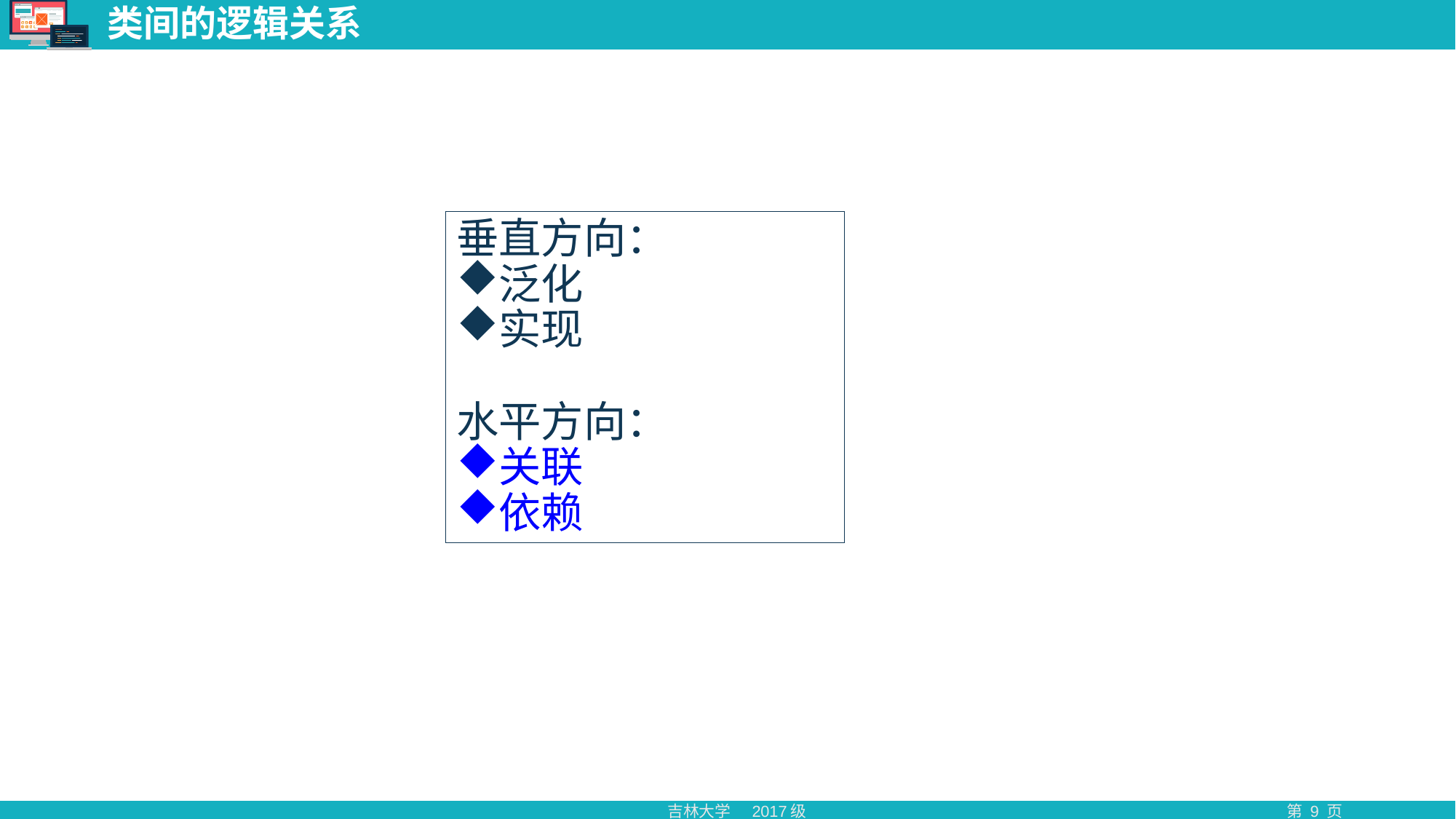

# 类间的逻辑关系
垂直方向：
泛化
实现

水平方向：
关联
依赖